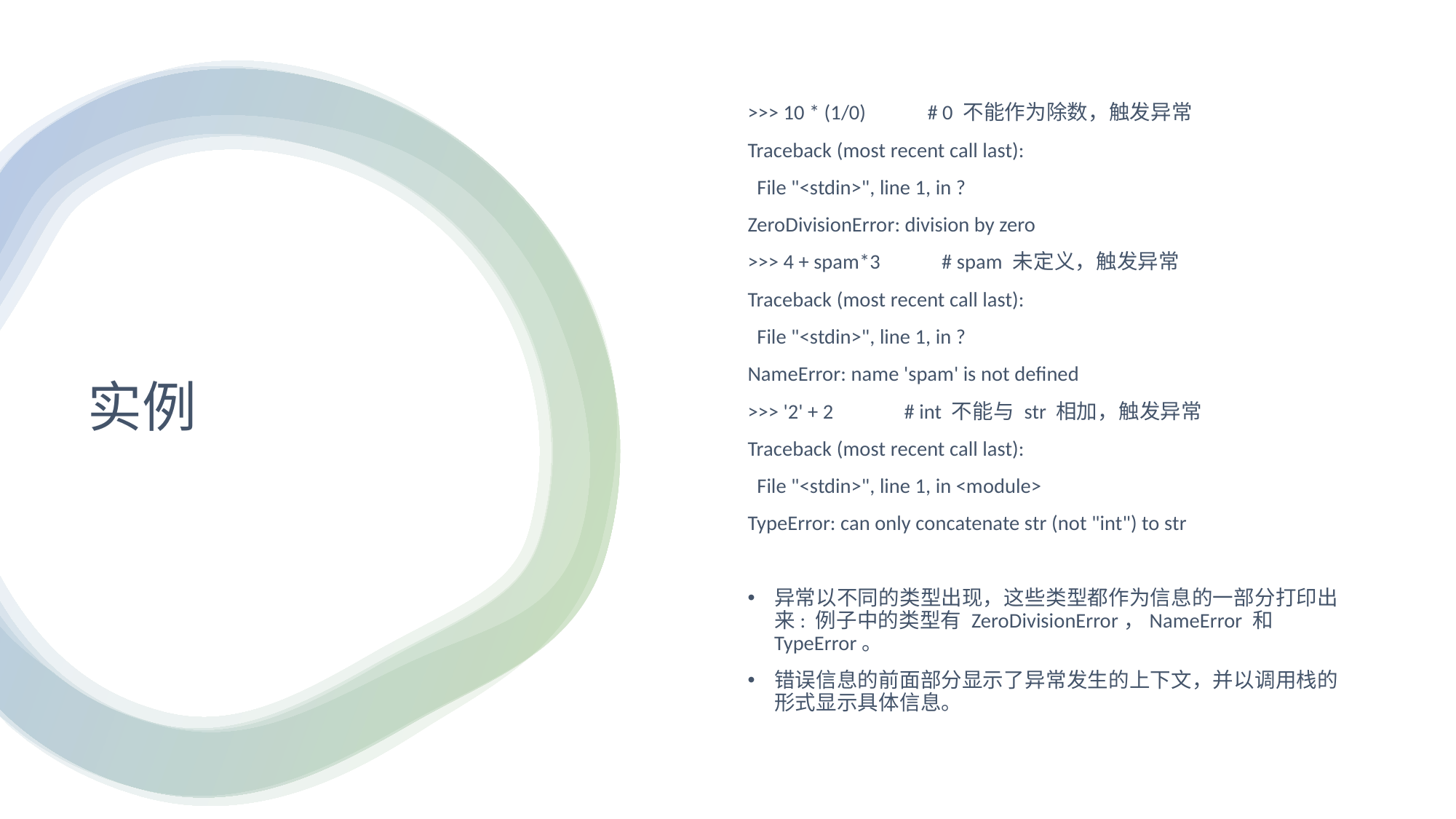

>>> 10 * (1/0)             # 0 不能作为除数，触发异常
Traceback (most recent call last):
  File "<stdin>", line 1, in ?
ZeroDivisionError: division by zero
>>> 4 + spam*3             # spam 未定义，触发异常
Traceback (most recent call last):
  File "<stdin>", line 1, in ?
NameError: name 'spam' is not defined
>>> '2' + 2               # int 不能与 str 相加，触发异常
Traceback (most recent call last):
  File "<stdin>", line 1, in <module>
TypeError: can only concatenate str (not "int") to str

异常以不同的类型出现，这些类型都作为信息的一部分打印出来: 例子中的类型有 ZeroDivisionError，NameError 和 TypeError。
错误信息的前面部分显示了异常发生的上下文，并以调用栈的形式显示具体信息。
# 实例